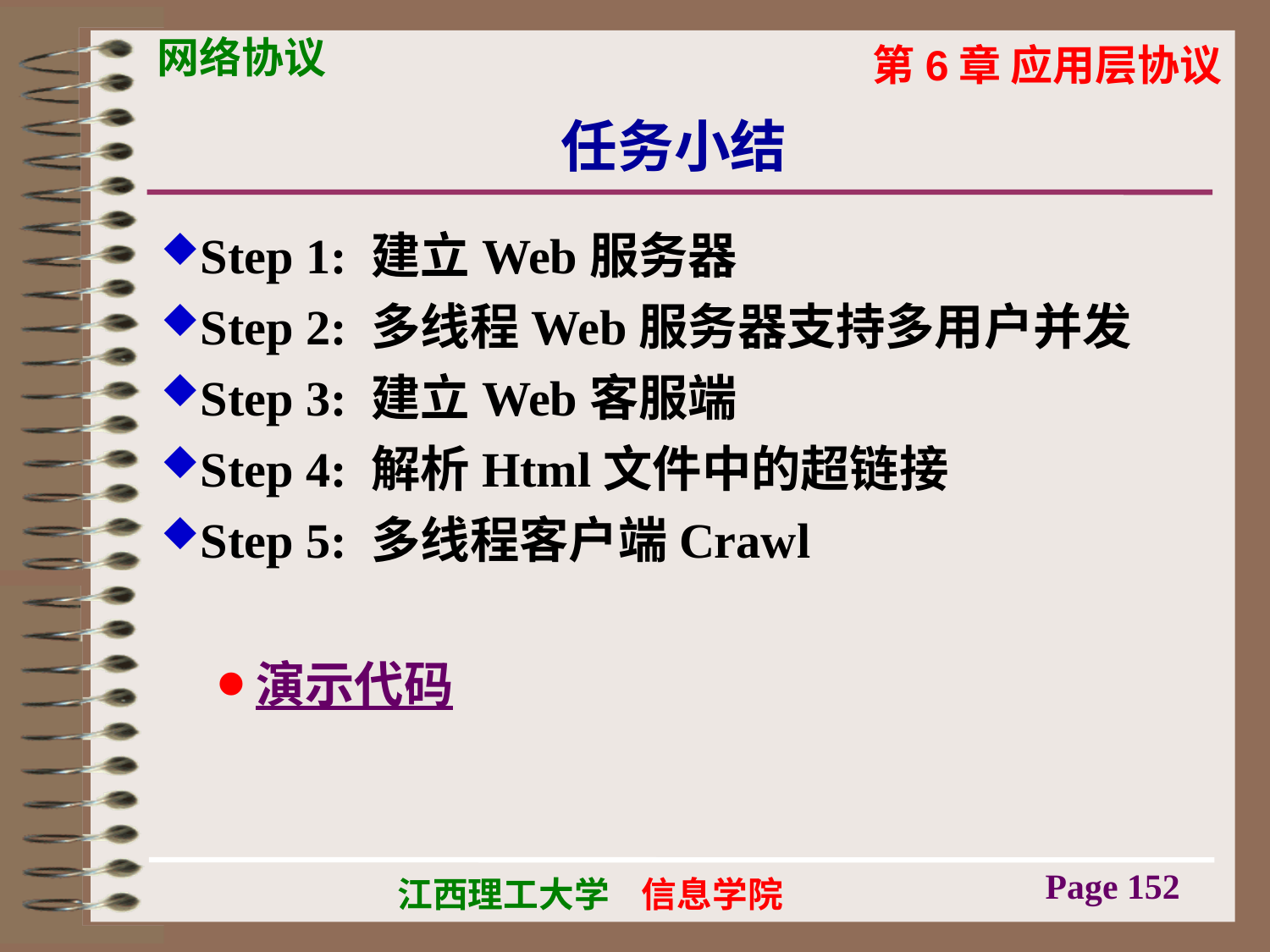

# 任务小结
Step 1: 建立Web服务器
Step 2: 多线程Web服务器支持多用户并发
Step 3: 建立Web客服端
Step 4: 解析Html文件中的超链接
Step 5: 多线程客户端Crawl

演示代码
Page 152